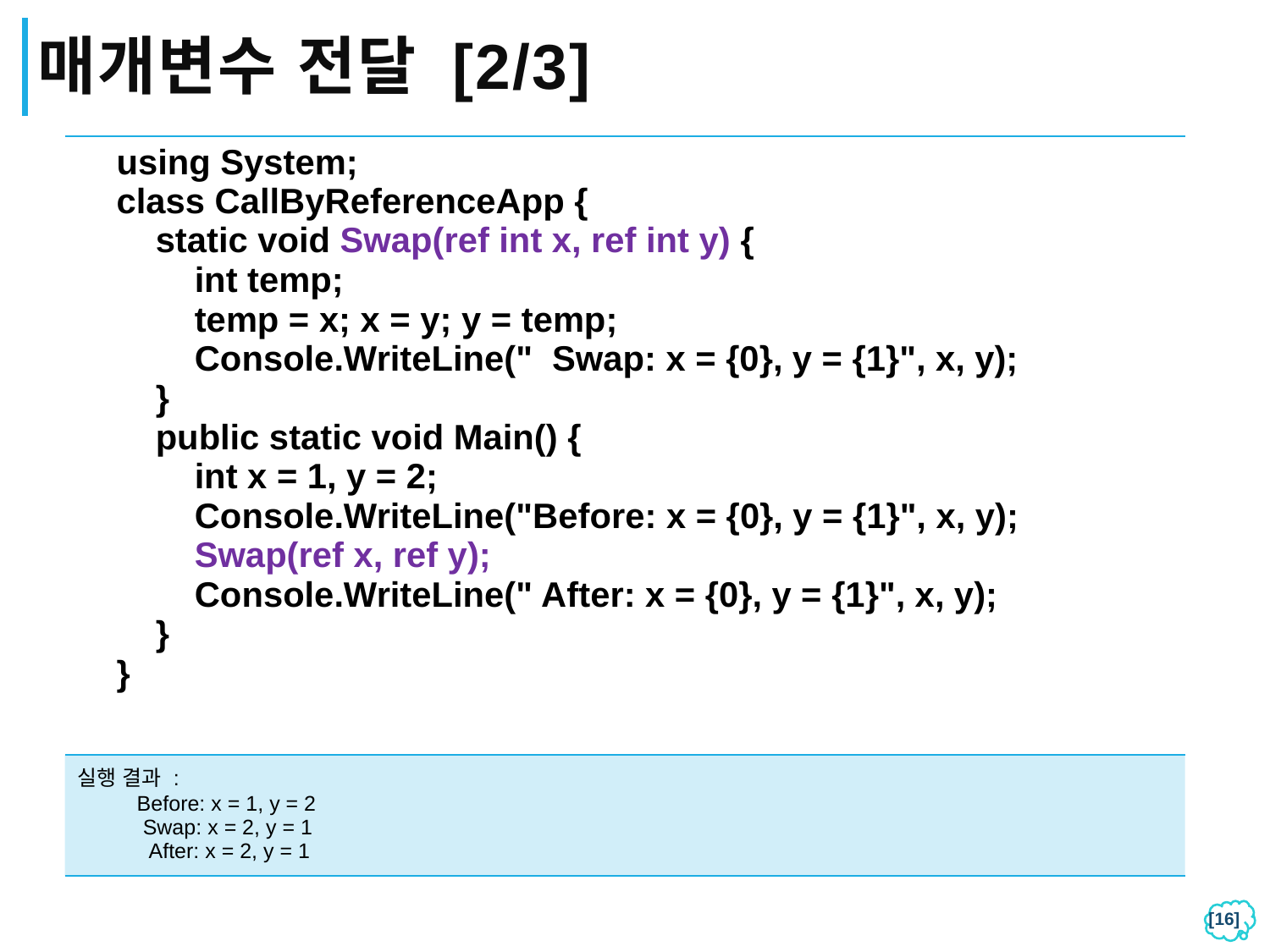

# 매개변수 전달 [2/3]
| using System;     class CallByReferenceApp {         static void Swap(ref int x, ref int y) {             int temp;             temp = x; x = y; y = temp;             Console.WriteLine("  Swap: x = {0}, y = {1}", x, y);         }         public static void Main() {            int x = 1, y = 2;             Console.WriteLine("Before: x = {0}, y = {1}", x, y);             Swap(ref x, ref y);             Console.WriteLine(" After: x = {0}, y = {1}", x, y);         }     } |
| --- |
| 실행 결과 : Before: x = 1, y = 2            Swap: x = 2, y = 1             After: x = 2, y = 1 |
[16]